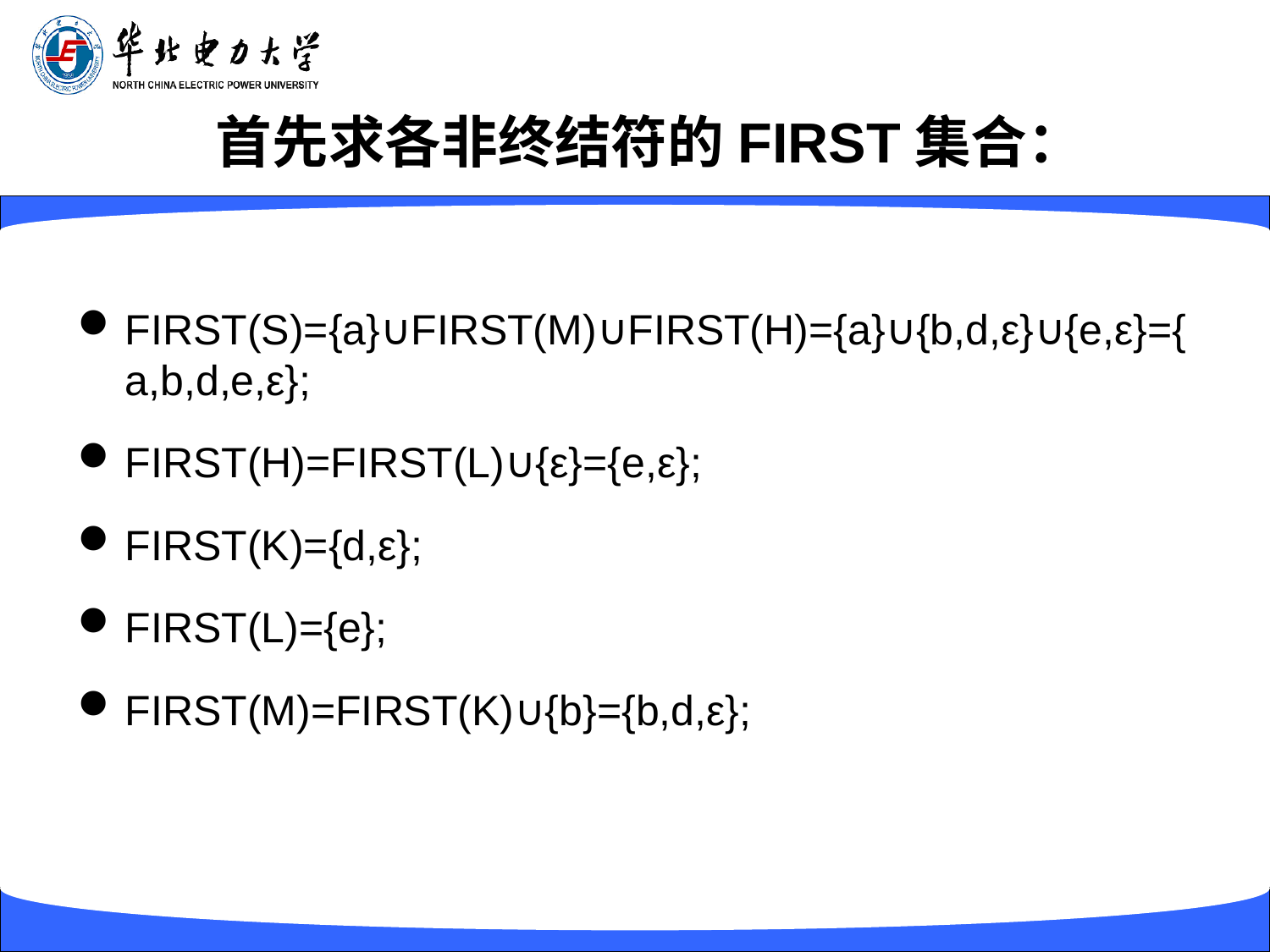

# 首先求各非终结符的FIRST集合：
FIRST(S)={a}∪FIRST(M)∪FIRST(H)={a}∪{b,d,ε}∪{e,ε}={a,b,d,e,ε};
FIRST(H)=FIRST(L)∪{ε}={e,ε};
FIRST(K)={d,ε};
FIRST(L)={e};
FIRST(M)=FIRST(K)∪{b}={b,d,ε};